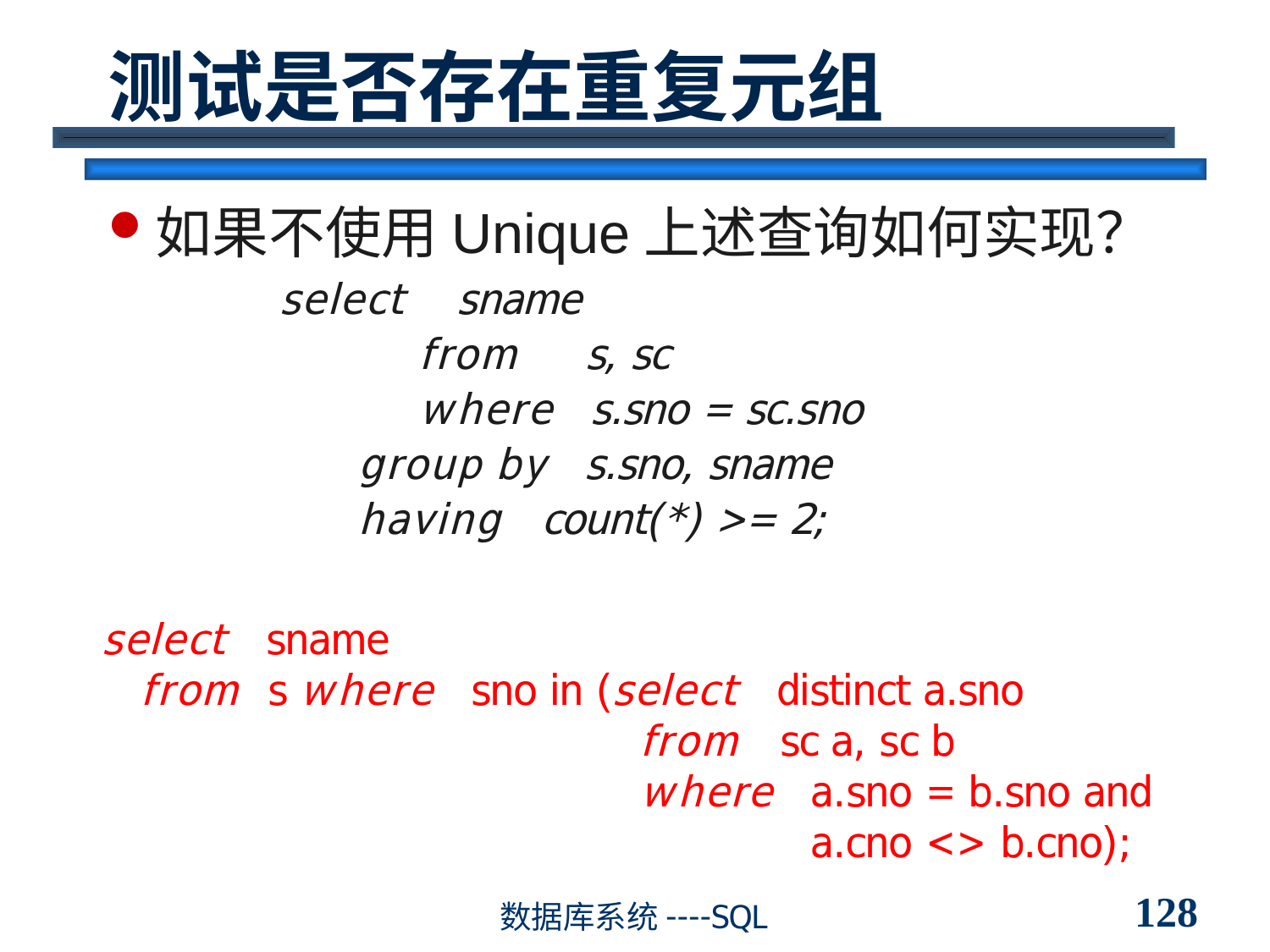

# 测试是否存在重复元组
如果不使用Unique上述查询如何实现？
select    sname
	 from     s, sc
 	 where   s.sno = sc.sno
      group by   s.sno, sname
      having   count(*) >= 2;
select   sname
   from  s where   sno in (select   distinct a.sno
                                         from   sc a, sc b
                                         where   a.sno = b.sno and
                                                      a.cno <> b.cno);
128
数据库系统----SQL